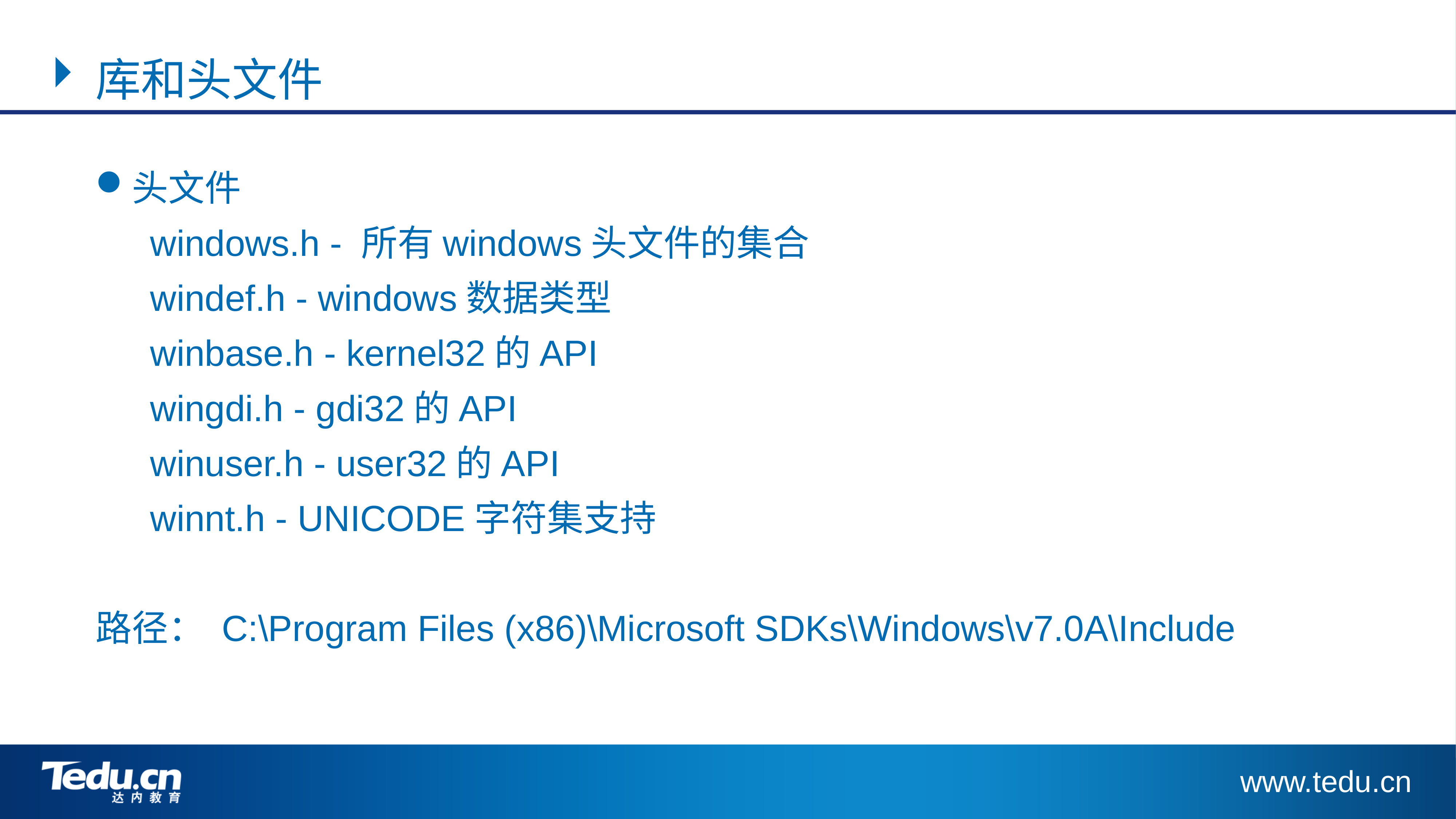

库和头文件
头文件
    	windows.h - 所有windows头文件的集合
	windef.h - windows数据类型
    	winbase.h - kernel32的API
    	wingdi.h - gdi32的API
    	winuser.h - user32的API
    	winnt.h - UNICODE字符集支持

路径： C:\Program Files (x86)\Microsoft SDKs\Windows\v7.0A\Include